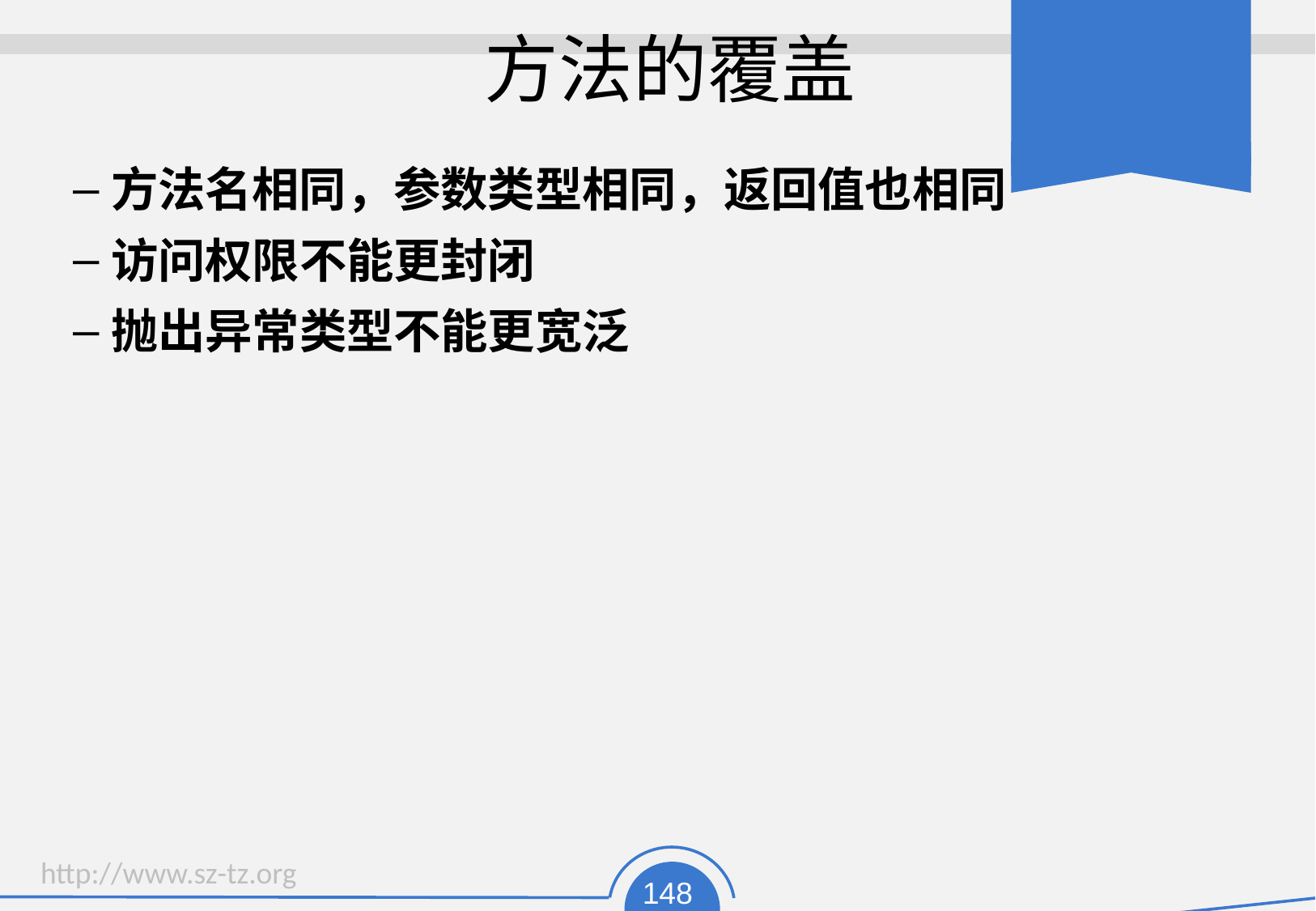

# 方法的覆盖
方法名相同，参数类型相同，返回值也相同
访问权限不能更封闭
抛出异常类型不能更宽泛